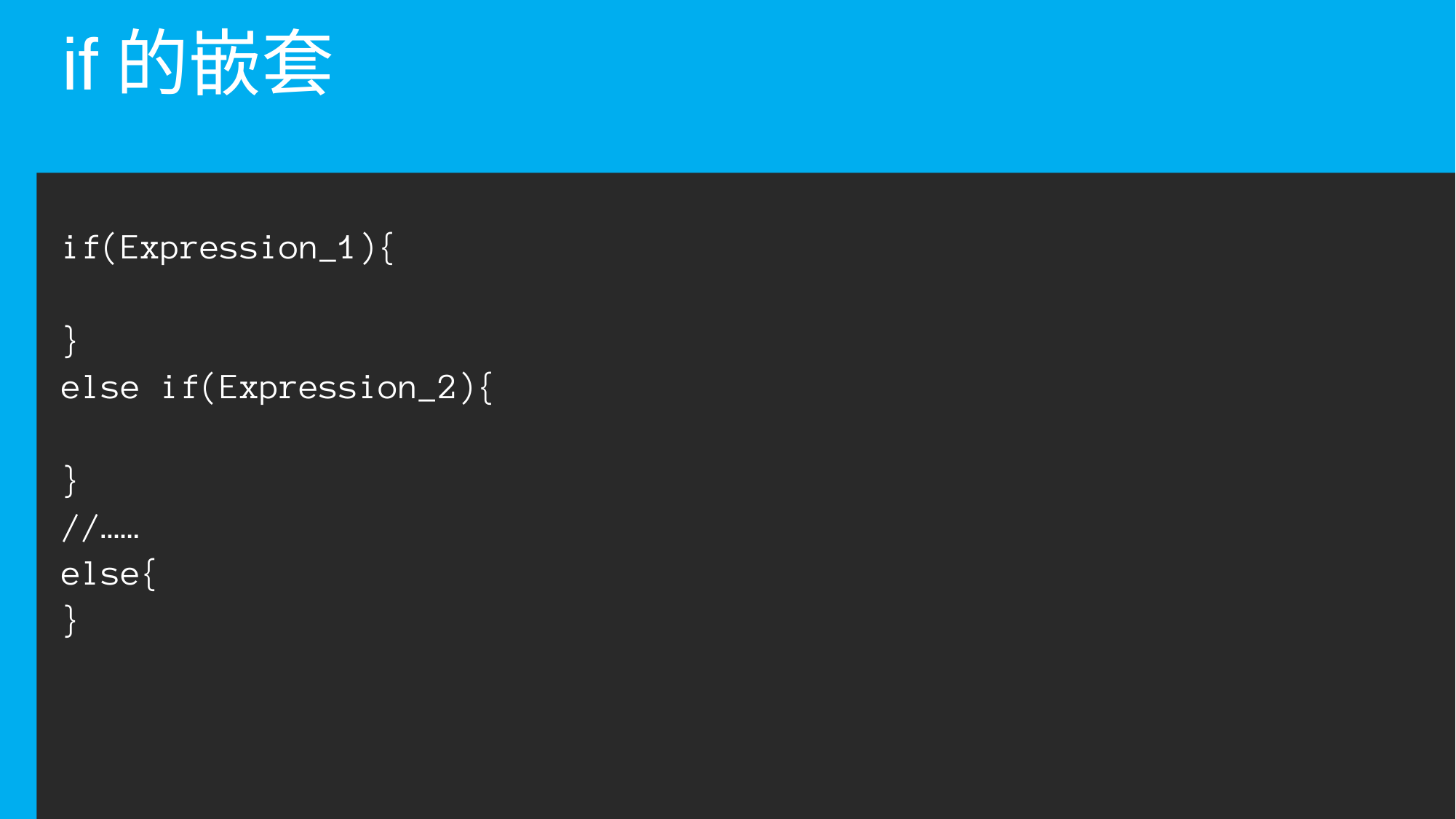

# if的嵌套
if(Expression_1){

}
else if(Expression_2){

}
//……
else{
}